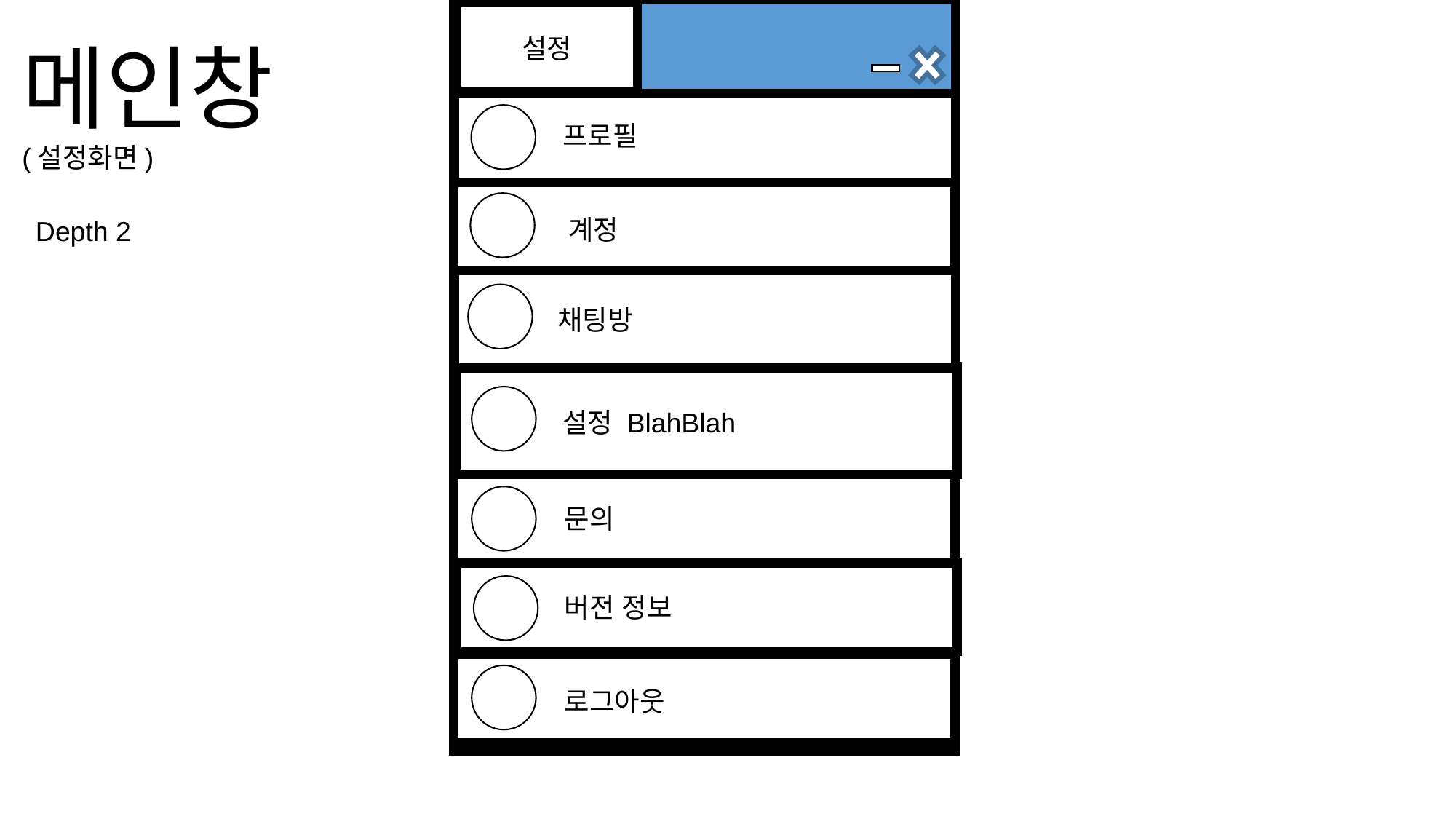

메인창
(설정화면)
설정

프로필

계정
Depth 2

채팅방

설정 BlahBlah

문의

버전 정보

로그아웃